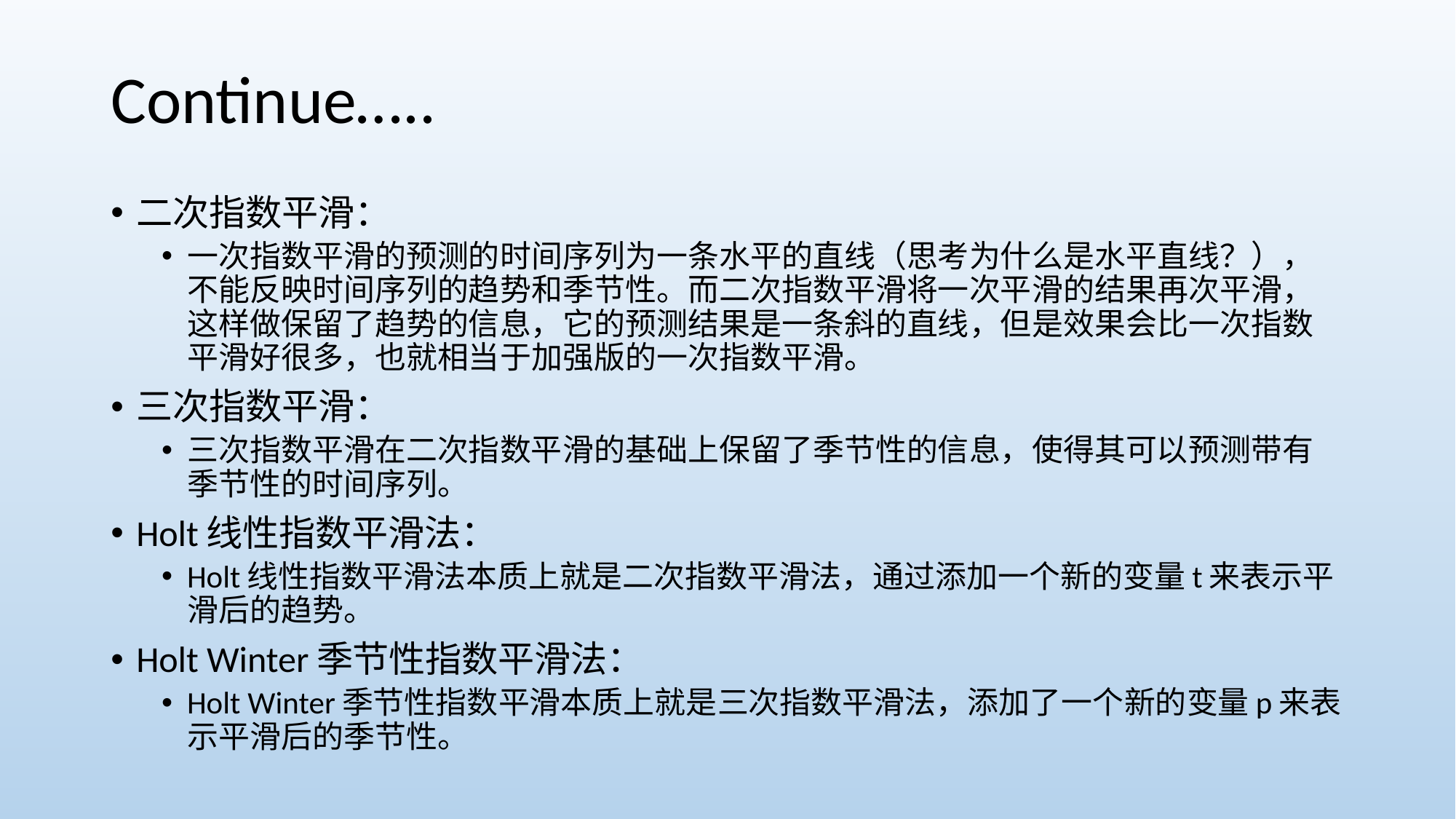

# Continue…..
二次指数平滑：
一次指数平滑的预测的时间序列为一条水平的直线（思考为什么是水平直线？），不能反映时间序列的趋势和季节性。而二次指数平滑将一次平滑的结果再次平滑，这样做保留了趋势的信息，它的预测结果是一条斜的直线，但是效果会比一次指数平滑好很多，也就相当于加强版的一次指数平滑。
三次指数平滑：
三次指数平滑在二次指数平滑的基础上保留了季节性的信息，使得其可以预测带有季节性的时间序列。
Holt线性指数平滑法：
Holt线性指数平滑法本质上就是二次指数平滑法，通过添加一个新的变量t来表示平滑后的趋势。
Holt Winter季节性指数平滑法：
Holt Winter季节性指数平滑本质上就是三次指数平滑法，添加了一个新的变量p来表示平滑后的季节性。